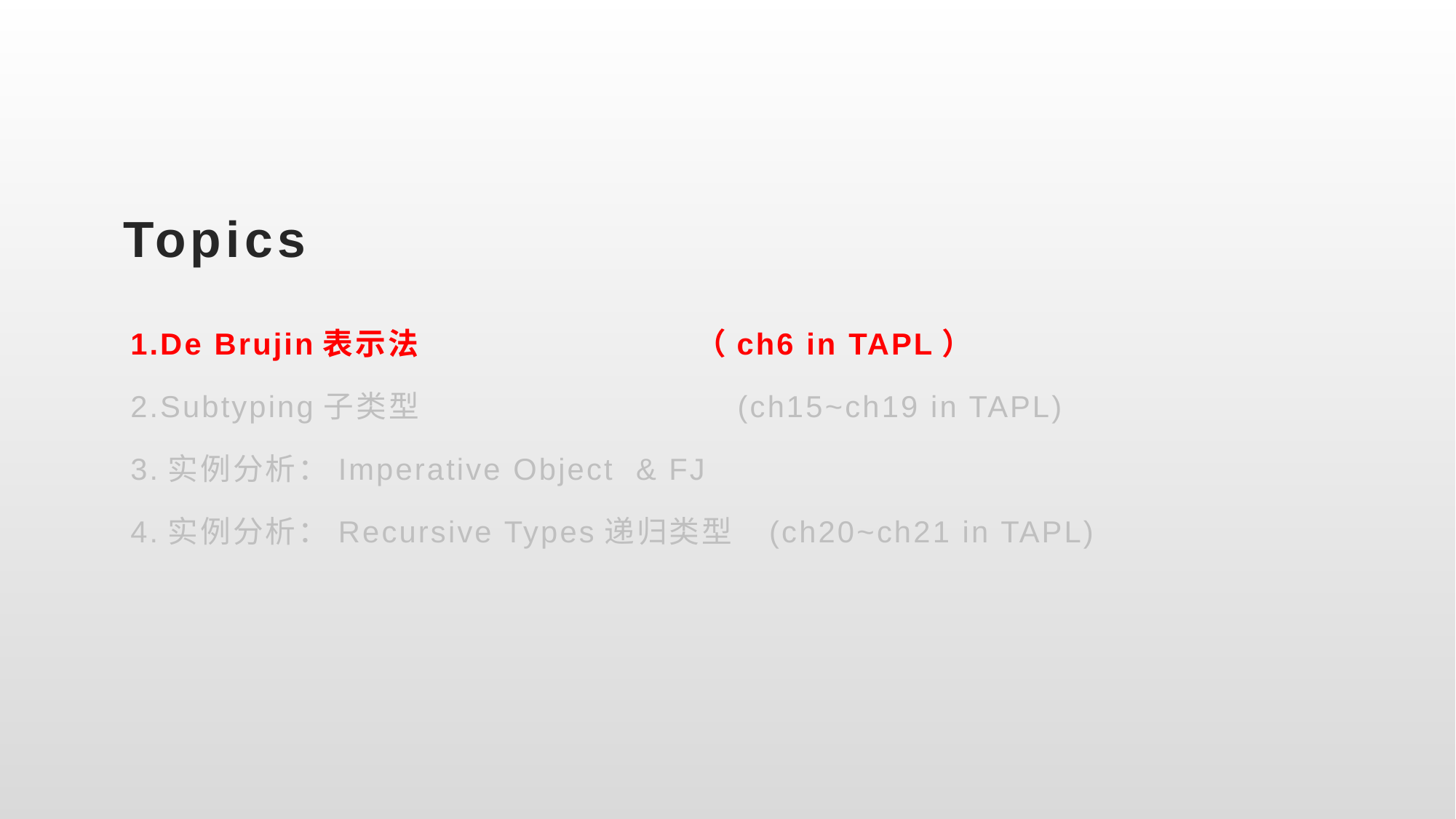

# Topics
1.De Brujin表示法                              （ch6 in TAPL）
2.Subtyping子类型			      (ch15~ch19 in TAPL)
3.实例分析：Imperative Object  & FJ
4.实例分析：Recursive Types递归类型   (ch20~ch21 in TAPL)